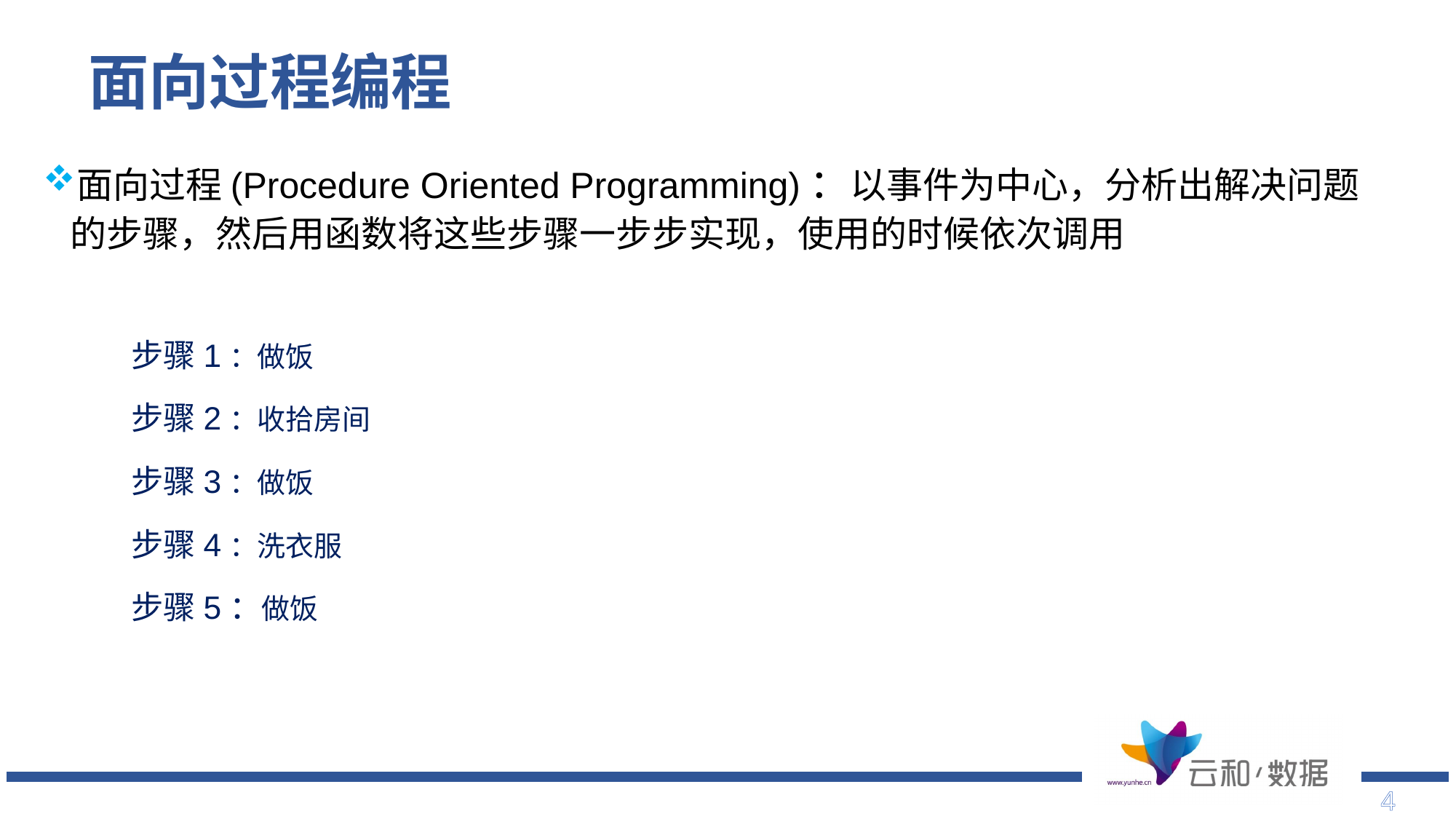

# 面向过程编程
面向过程(Procedure Oriented Programming)：以事件为中心，分析出解决问题的步骤，然后用函数将这些步骤一步步实现，使用的时候依次调用
步骤1：做饭
步骤2：收拾房间
步骤3：做饭
步骤4：洗衣服
步骤5：做饭